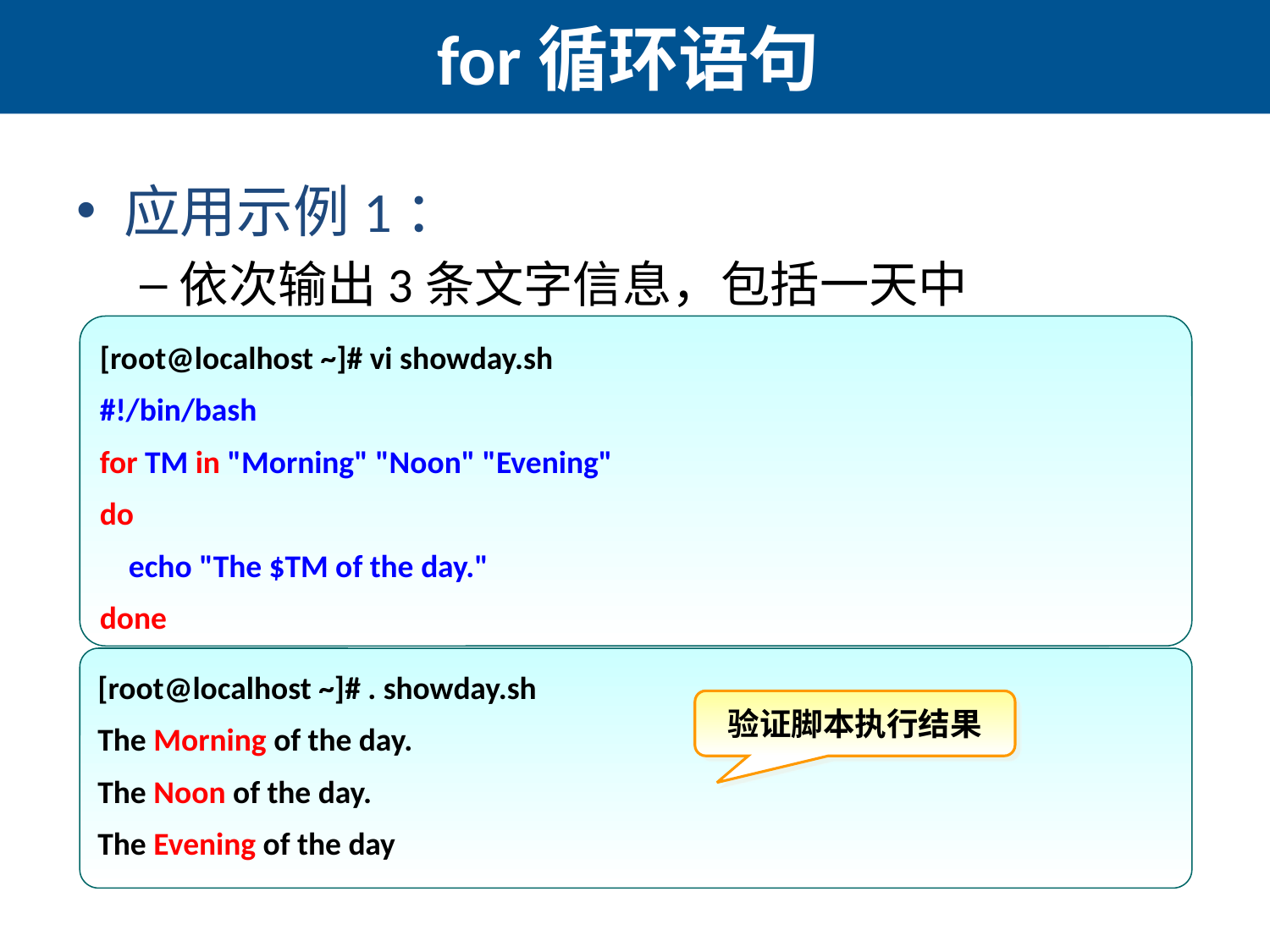

# for循环语句
应用示例1：
依次输出3条文字信息，包括一天中的“Morning”、“Noon”、“Evening”字串
[root@localhost ~]# vi showday.sh
#!/bin/bash
for TM in "Morning" "Noon" "Evening"
do
    echo "The $TM of the day."
done
[root@localhost ~]# . showday.sh
The Morning of the day.
The Noon of the day.
The Evening of the day
验证脚本执行结果